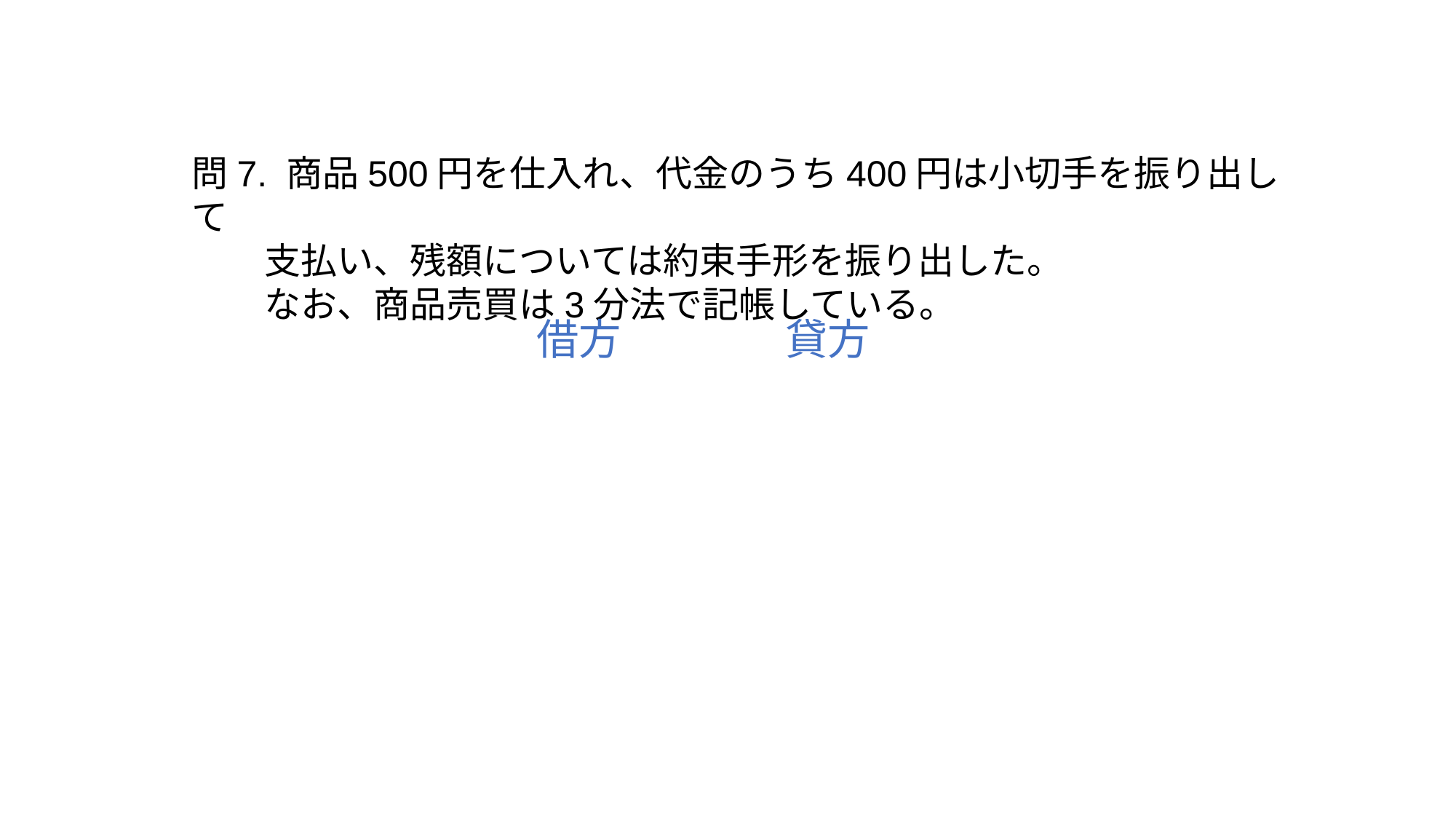

問7. 商品500円を仕入れ、代金のうち400円は小切手を振り出して
　　支払い、残額については約束手形を振り出した。
　　なお、商品売買は3分法で記帳している。
借方
貸方